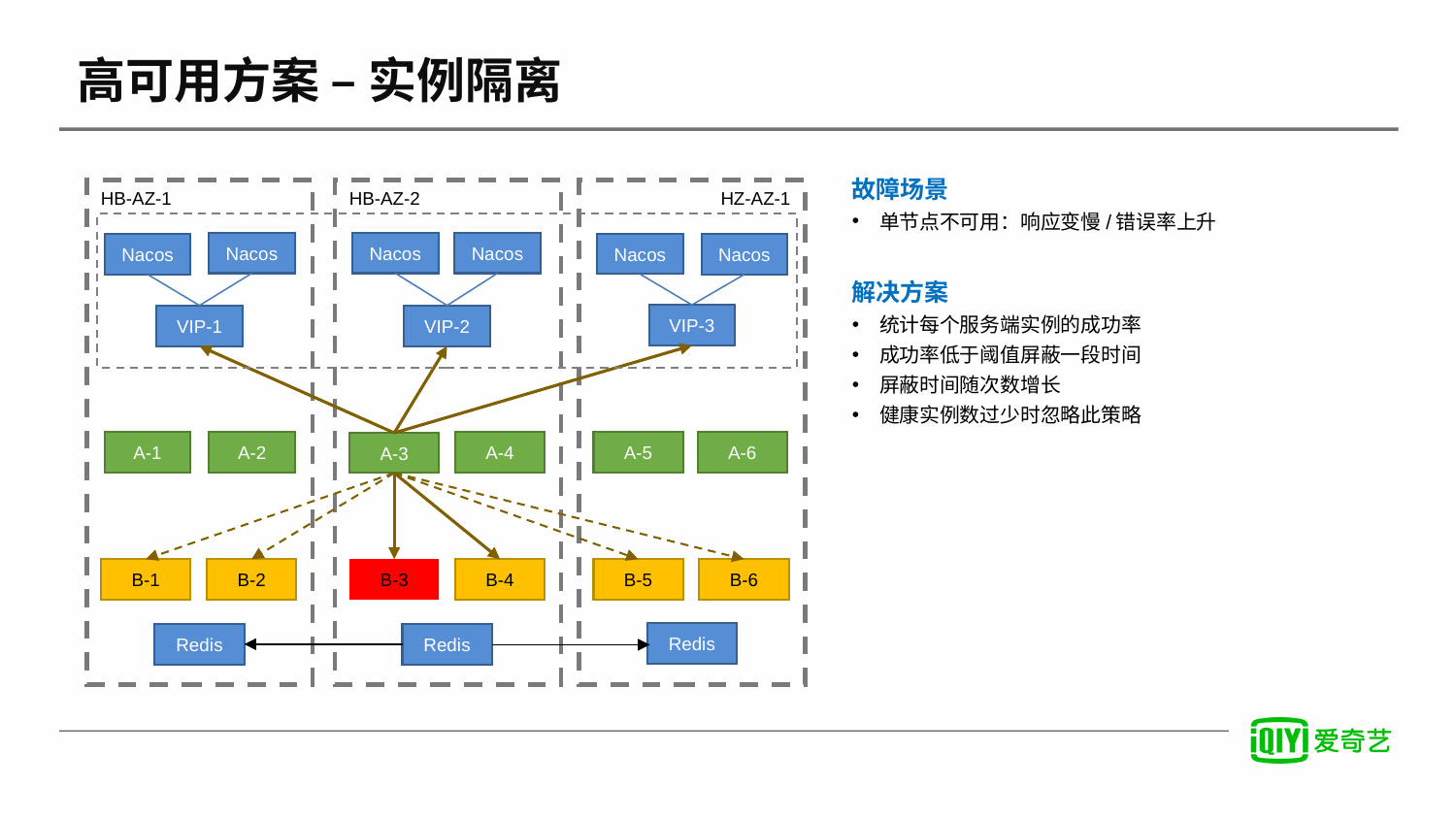

# 高可用方案 – 实例隔离
故障场景
单节点不可用：响应变慢/错误率上升

解决方案
统计每个服务端实例的成功率
成功率低于阈值屏蔽一段时间
屏蔽时间随次数增长
健康实例数过少时忽略此策略

HB-AZ-1
HB-AZ-2
HZ-AZ-1

Nacos
Nacos
Nacos
Nacos
Nacos
Nacos
VIP-3
VIP-1
VIP-2
A-1
A-2
A-4
A-5
A-6
A-3
B-1
B-2
B-3
B-4
B-5
B-6
Redis
Redis
Redis